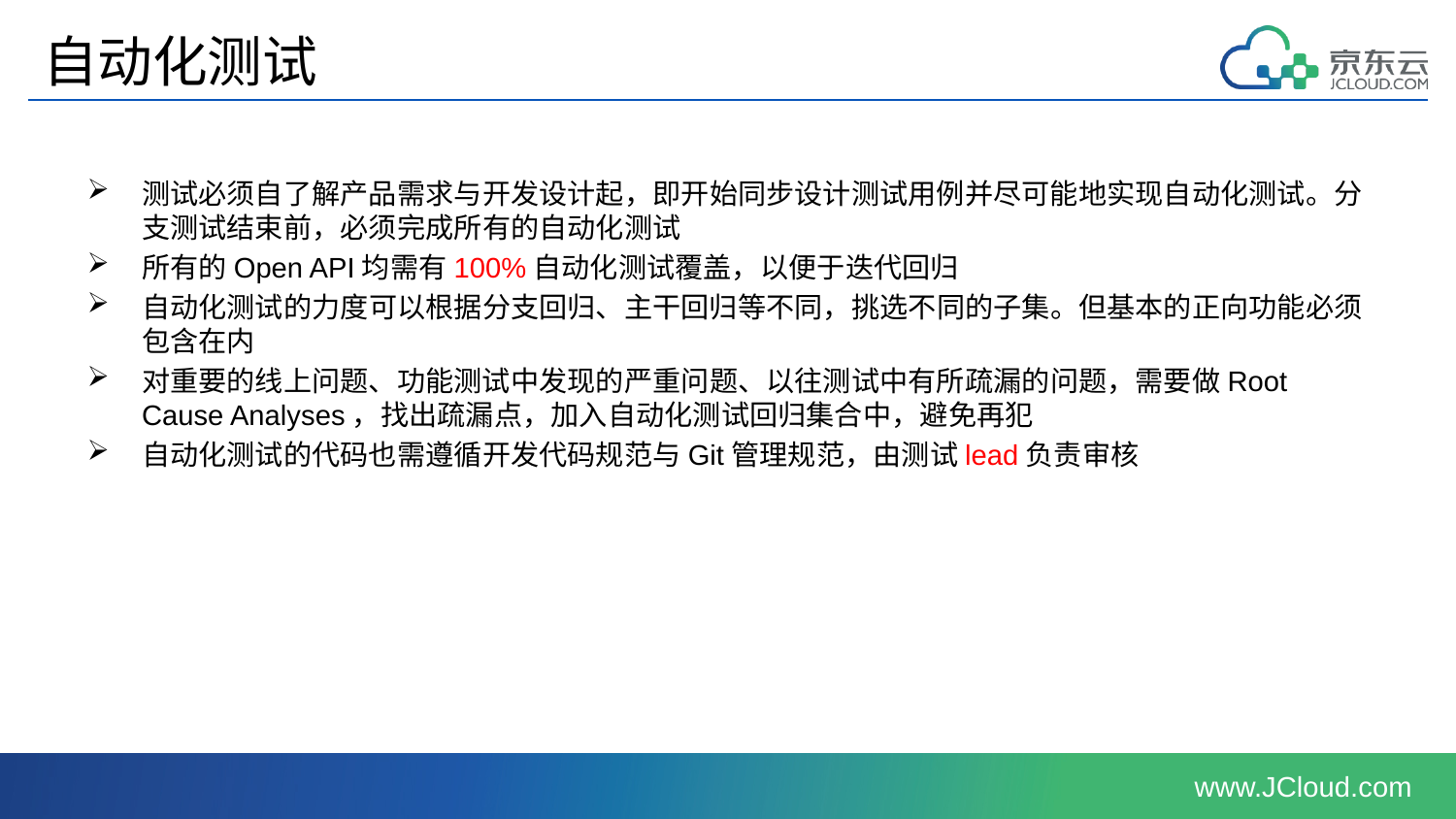

# 自动化测试
测试必须自了解产品需求与开发设计起，即开始同步设计测试用例并尽可能地实现自动化测试。分支测试结束前，必须完成所有的自动化测试
所有的Open API均需有100%自动化测试覆盖，以便于迭代回归
自动化测试的力度可以根据分支回归、主干回归等不同，挑选不同的子集。但基本的正向功能必须包含在内
对重要的线上问题、功能测试中发现的严重问题、以往测试中有所疏漏的问题，需要做Root Cause Analyses，找出疏漏点，加入自动化测试回归集合中，避免再犯
自动化测试的代码也需遵循开发代码规范与Git管理规范，由测试lead负责审核